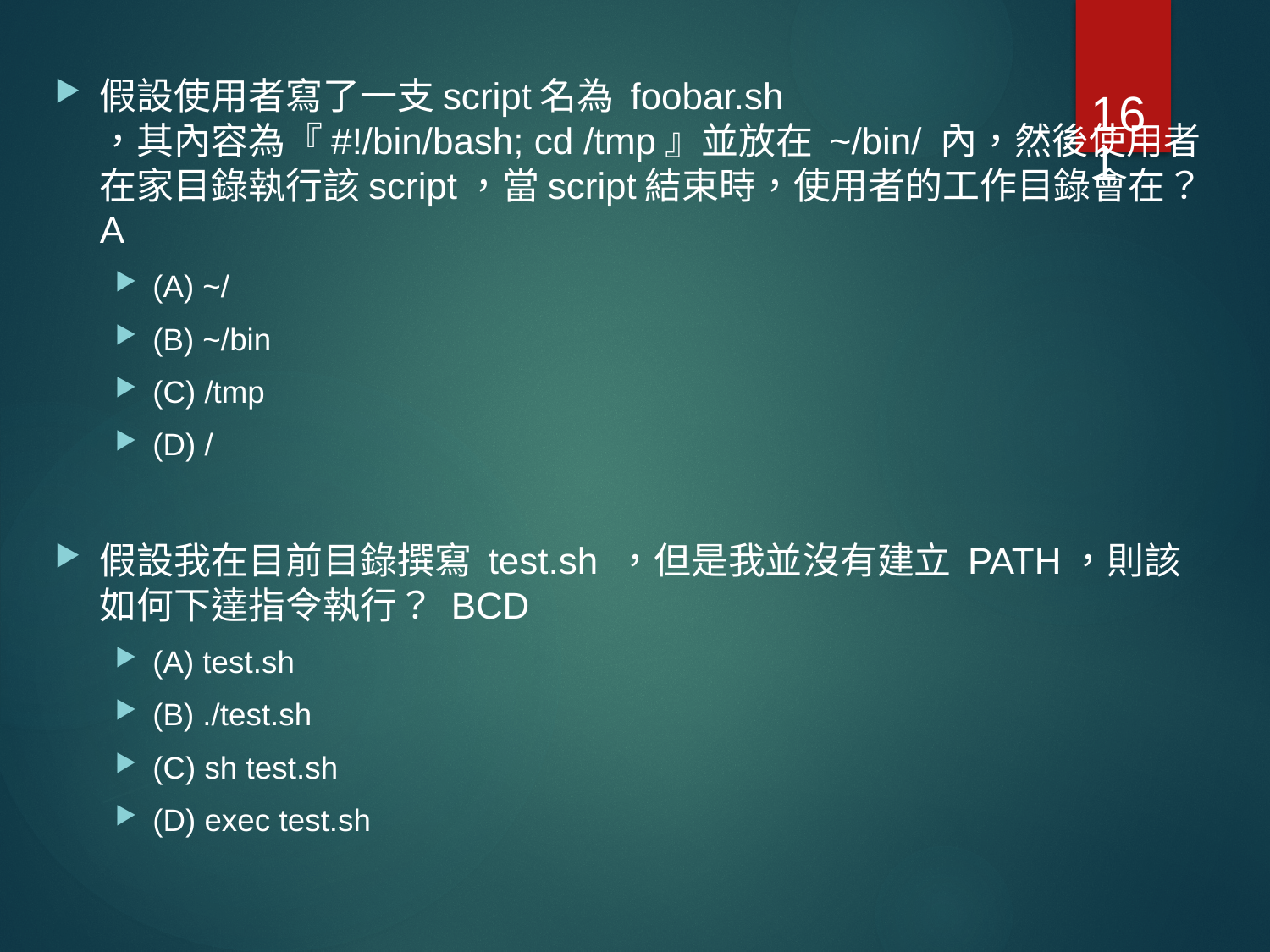

161
假設使用者寫了一支script名為 foobar.sh ，其內容為『#!/bin/bash; cd /tmp』並放在 ~/bin/ 內，然後使用者在家目錄執行該script，當script結束時，使用者的工作目錄會在？A
(A) ~/
(B) ~/bin
(C) /tmp
(D) /

假設我在目前目錄撰寫 test.sh ，但是我並沒有建立 PATH，則該如何下達指令執行？ BCD
(A) test.sh
(B) ./test.sh
(C) sh test.sh
(D) exec test.sh